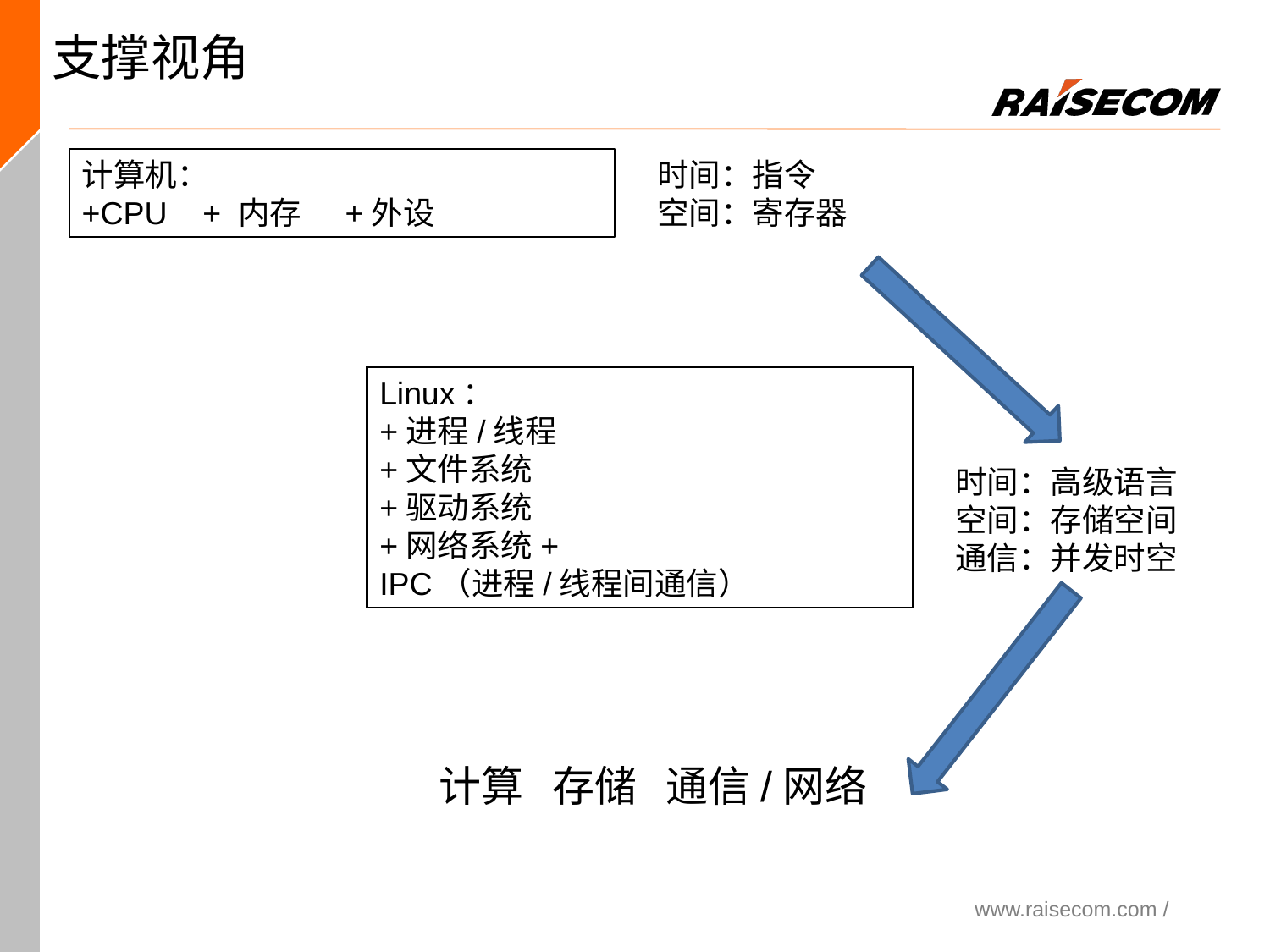

支撑视角
计算机：
+CPU    + 内存     +外设
时间：指令
空间：寄存器

Linux：
+进程/线程
+文件系统
+驱动系统
+网络系统+
IPC（进程/线程间通信）
时间：高级语言
空间：存储空间
通信：并发时空

计算   存储   通信/网络